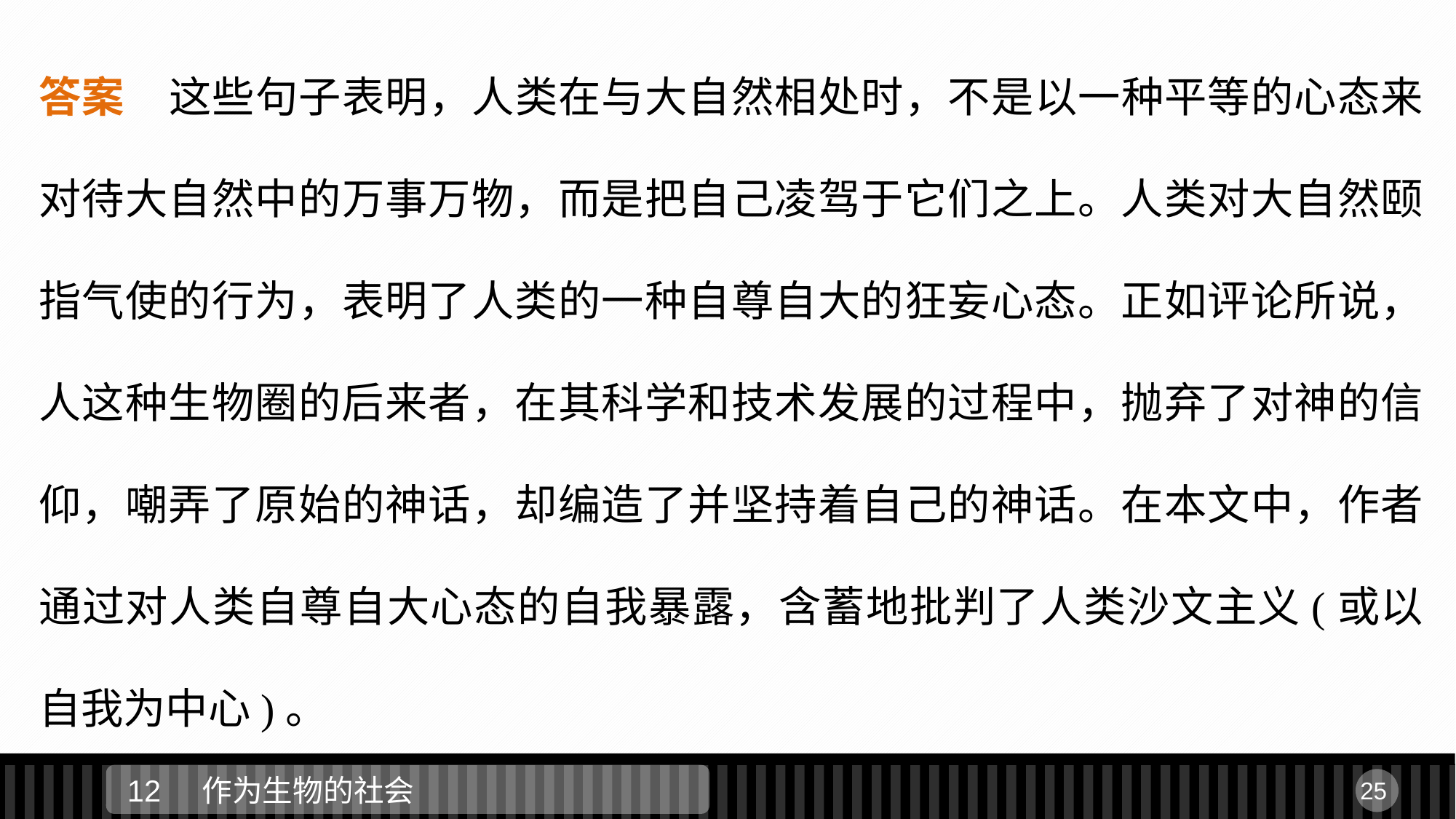

答案　这些句子表明，人类在与大自然相处时，不是以一种平等的心态来对待大自然中的万事万物，而是把自己凌驾于它们之上。人类对大自然颐指气使的行为，表明了人类的一种自尊自大的狂妄心态。正如评论所说，人这种生物圈的后来者，在其科学和技术发展的过程中，抛弃了对神的信仰，嘲弄了原始的神话，却编造了并坚持着自己的神话。在本文中，作者通过对人类自尊自大心态的自我暴露，含蓄地批判了人类沙文主义(或以自我为中心)。